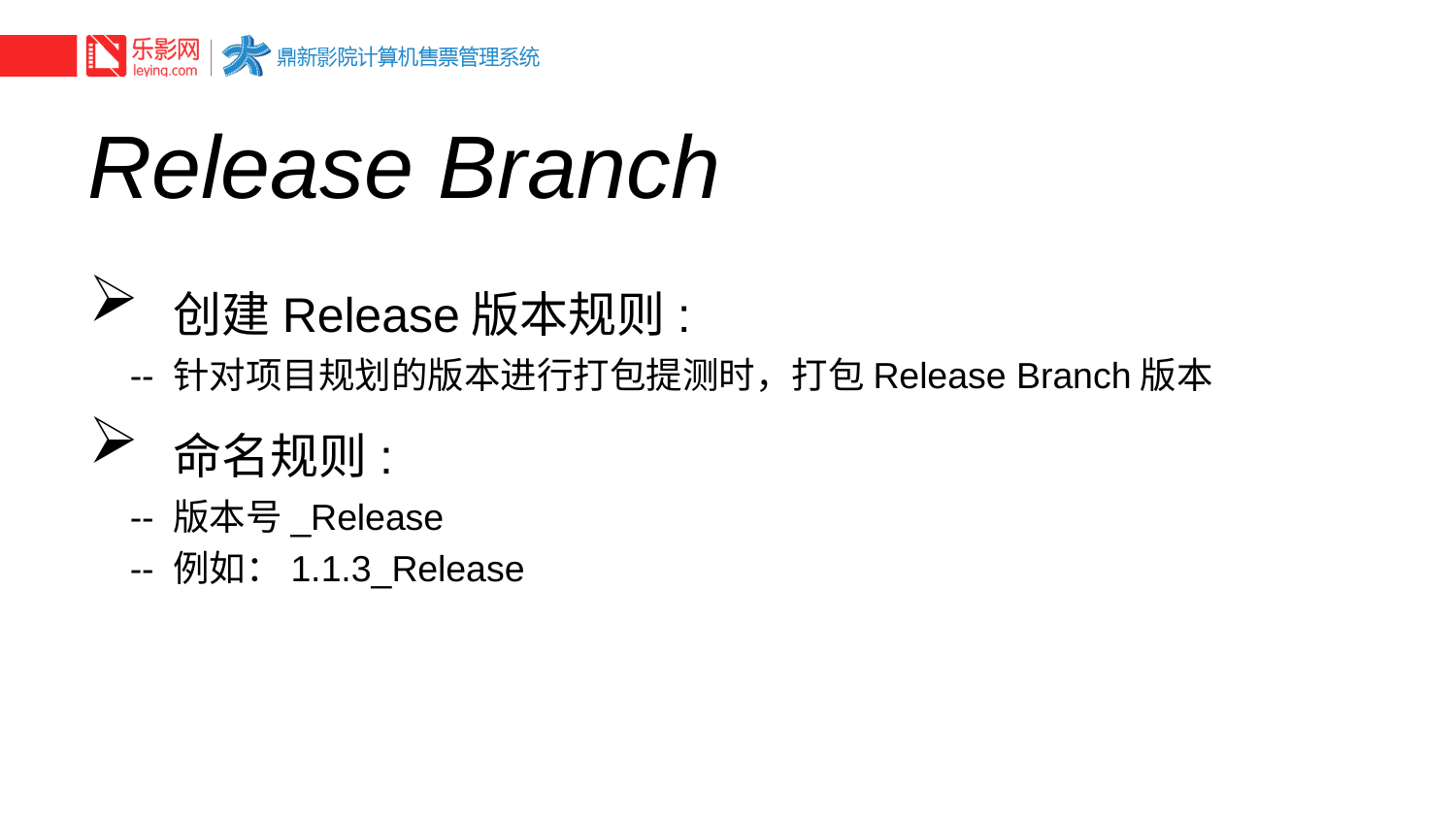

# Release Branch
 创建Release版本规则:
    -- 针对项目规划的版本进行打包提测时，打包Release Branch版本
 命名规则:
    -- 版本号_Release
    -- 例如：1.1.3_Release